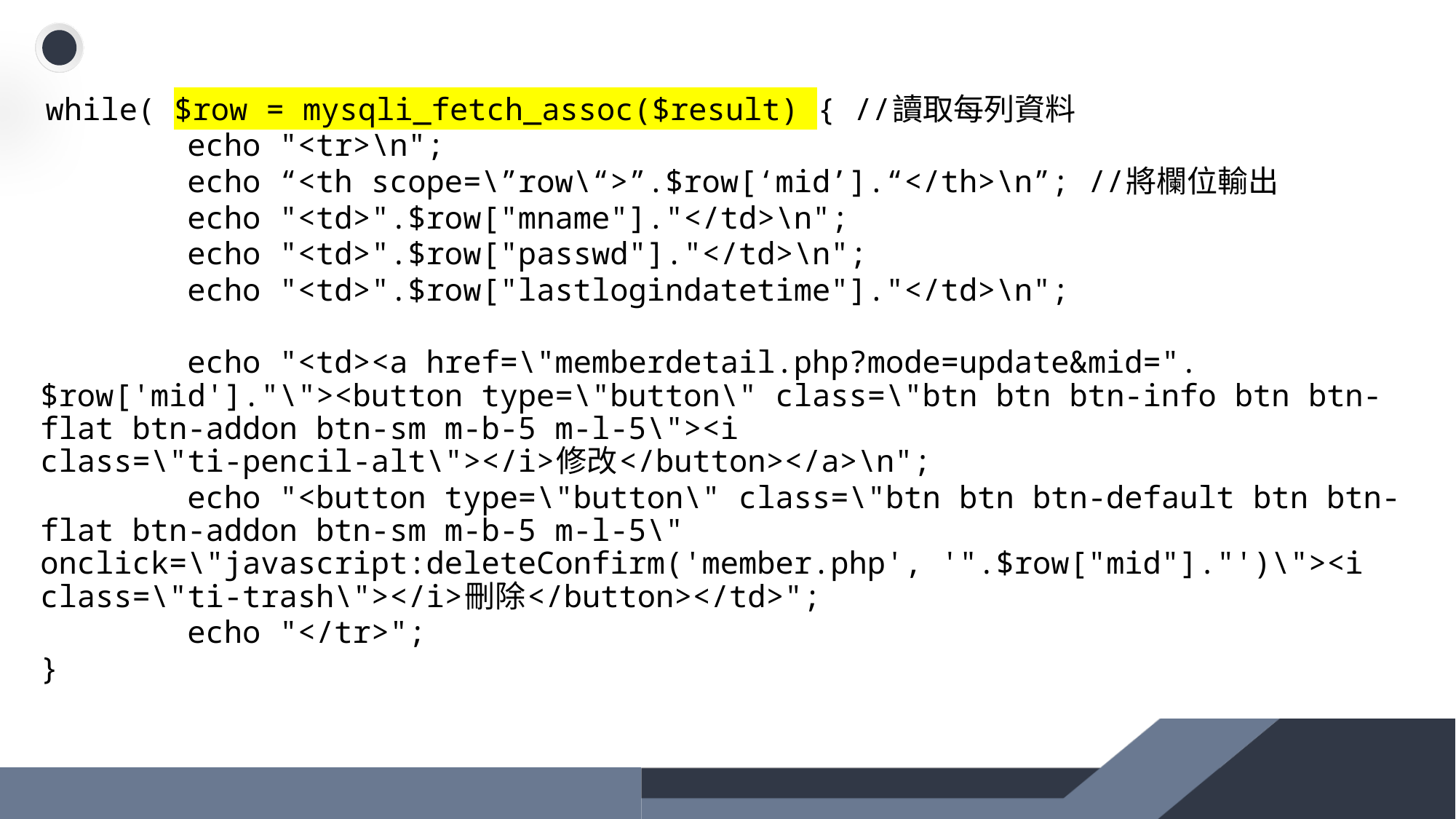

#
 while( $row = mysqli_fetch_assoc($result) { //讀取每列資料
        echo "<tr>\n";
        echo “<th scope=\”row\“>”.$row[‘mid’].“</th>\n”; //將欄位輸出
        echo "<td>".$row["mname"]."</td>\n";
        echo "<td>".$row["passwd"]."</td>\n";
        echo "<td>".$row["lastlogindatetime"]."</td>\n";

        echo "<td><a href=\"memberdetail.php?mode=update&mid=".$row['mid']."\"><button type=\"button\" class=\"btn btn btn-info btn btn-flat btn-addon btn-sm m-b-5 m-l-5\"><i class=\"ti-pencil-alt\"></i>修改</button></a>\n";
        echo "<button type=\"button\" class=\"btn btn btn-default btn btn-flat btn-addon btn-sm m-b-5 m-l-5\" onclick=\"javascript:deleteConfirm('member.php', '".$row["mid"]."')\"><i class=\"ti-trash\"></i>刪除</button></td>";
        echo "</tr>";
}